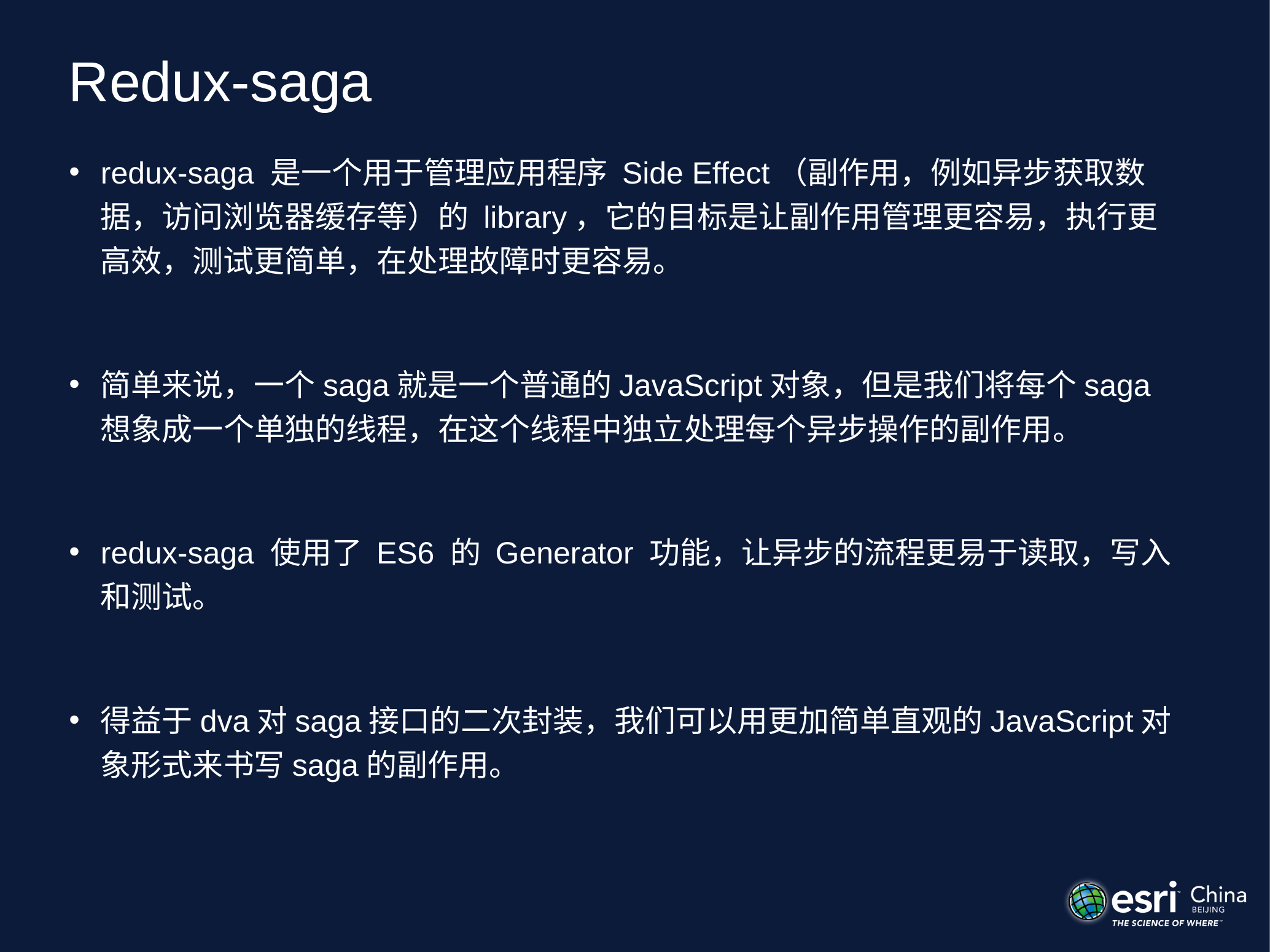

# Redux-saga
redux-saga 是一个用于管理应用程序 Side Effect（副作用，例如异步获取数据，访问浏览器缓存等）的 library，它的目标是让副作用管理更容易，执行更高效，测试更简单，在处理故障时更容易。

简单来说，一个saga就是一个普通的JavaScript对象，但是我们将每个saga想象成一个单独的线程，在这个线程中独立处理每个异步操作的副作用。

redux-saga 使用了 ES6 的 Generator 功能，让异步的流程更易于读取，写入和测试。

得益于dva对saga接口的二次封装，我们可以用更加简单直观的JavaScript对象形式来书写saga的副作用。